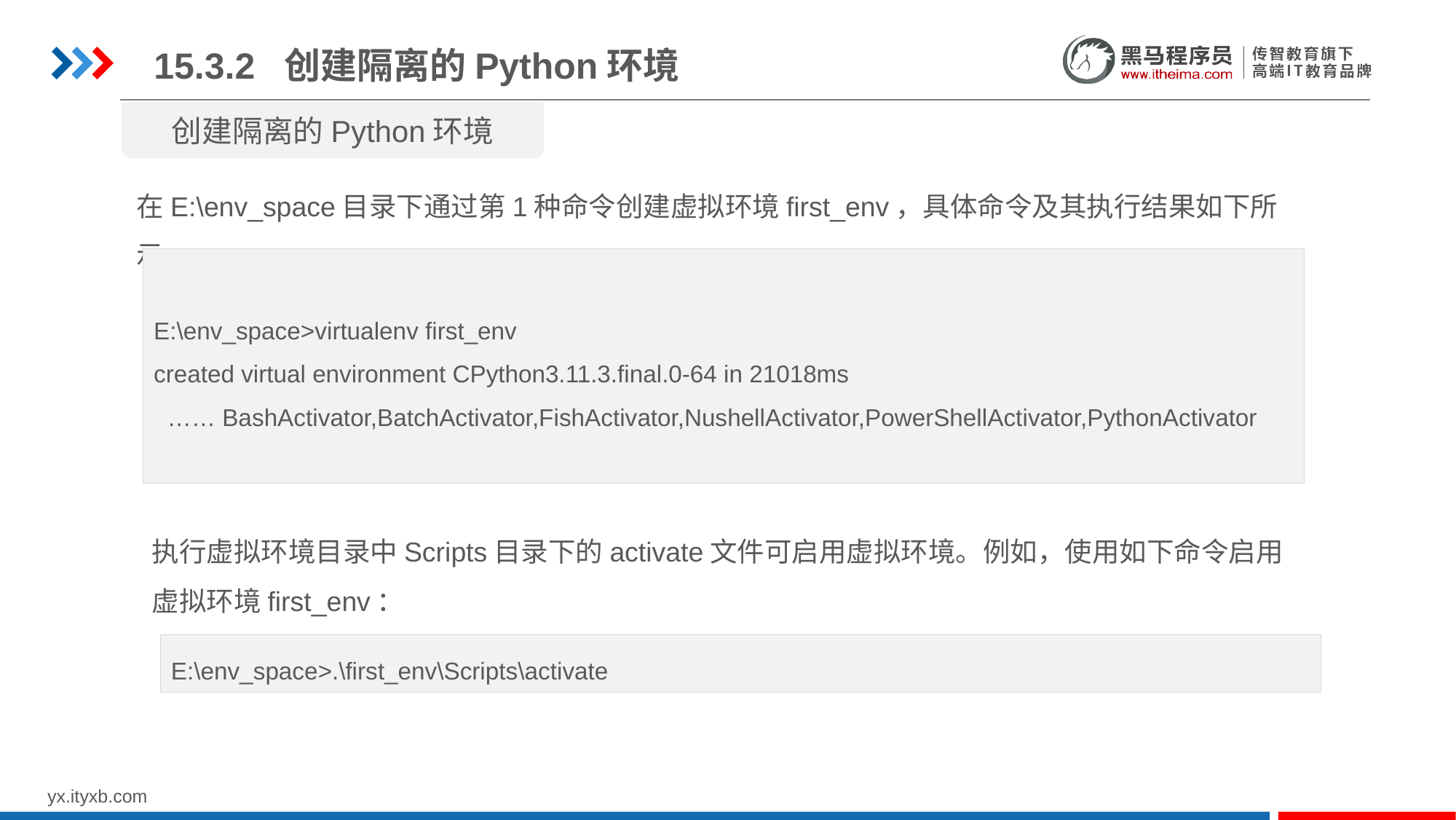

15.3.2  创建隔离的Python环境

创建隔离的Python环境
在E:\env_space目录下通过第1种命令创建虚拟环境first_env，具体命令及其执行结果如下所示。
E:\env_space>virtualenv first_env
created virtual environment CPython3.11.3.final.0-64 in 21018ms
  …… BashActivator,BatchActivator,FishActivator,NushellActivator,PowerShellActivator,PythonActivator
执行虚拟环境目录中Scripts目录下的activate文件可启用虚拟环境。例如，使用如下命令启用虚拟环境first_env：
E:\env_space>.\first_env\Scripts\activate